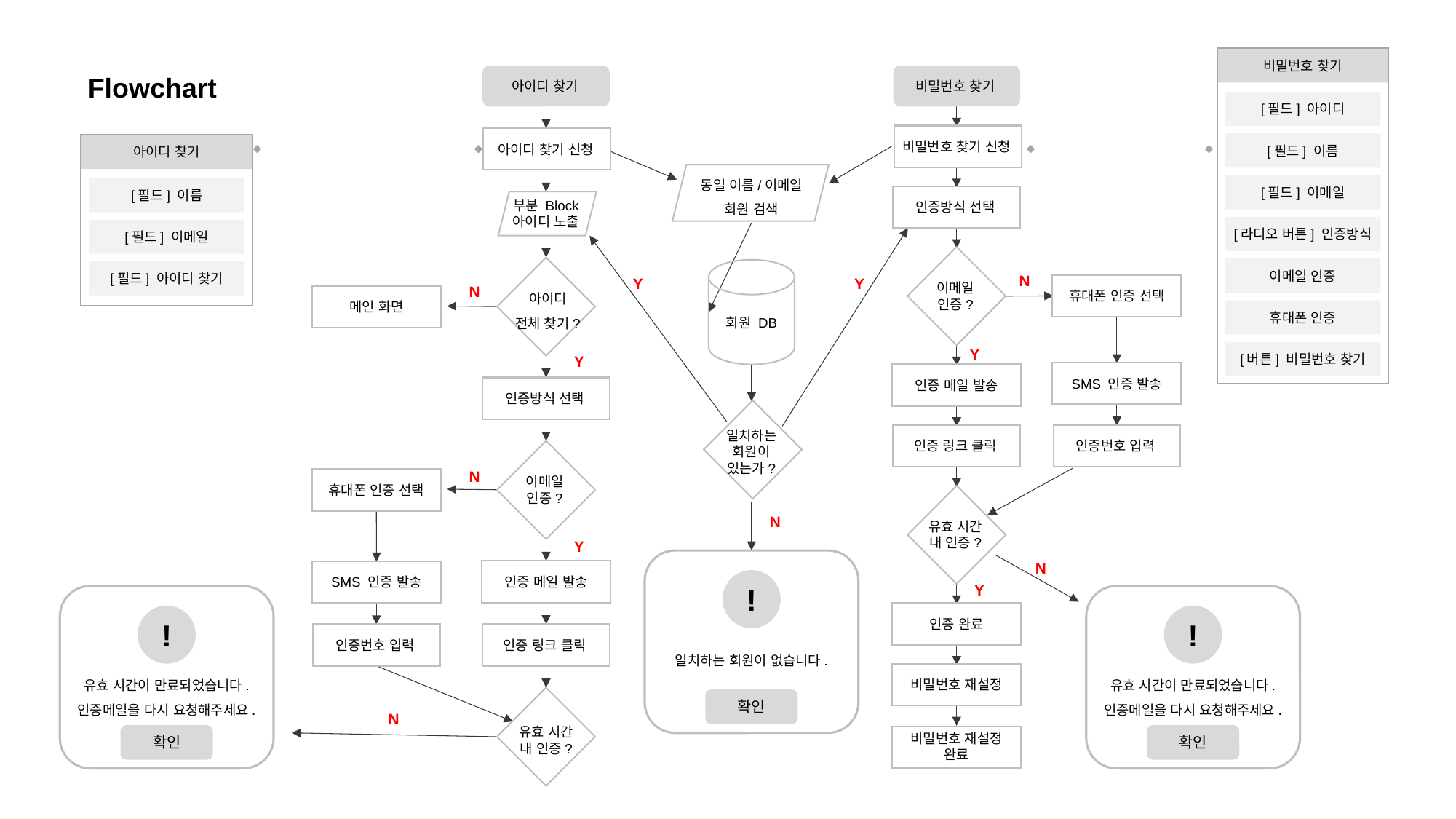

비밀번호 찾기

[필드] 아이디

[필드] 이름

[필드] 이메일

[라디오 버튼] 인증방식

이메일 인증

휴대폰 인증

[버튼] 비밀번호 찾기
Flowchart

아이디 찾기

비밀번호 찾기

비밀번호 찾기 신청

아이디 찾기 신청
동일 이름/이메일
회원 검색

인증방식 선택
부분 Block
아이디 노출

이메일
인증?

아이디
전체 찾기?

회원 DB

휴대폰 인증 선택

메인 화면

SMS 인증 발송

인증 메일 발송

인증방식 선택

일치하는
회원이
있는가?

인증 링크 클릭

인증번호 입력

이메일
인증?

휴대폰 인증 선택

유효 시간
내 인증?

인증 메일 발송

SMS 인증 발송

인증 완료

인증번호 입력

인증 링크 클릭

비밀번호 재설정

유효 시간
내 인증?
비밀번호 재설정 완료

아이디 찾기

[필드] 이름

[필드] 이메일

[필드] 아이디 찾기

N
Y
Y
N
Y
Y
N
N
Y
N
Y
N

!
일치하는 회원이 없습니다.

확인

!
유효 시간이 만료되었습니다.
인증메일을 다시 요청해주세요.

확인

!
유효 시간이 만료되었습니다.
인증메일을 다시 요청해주세요.

확인